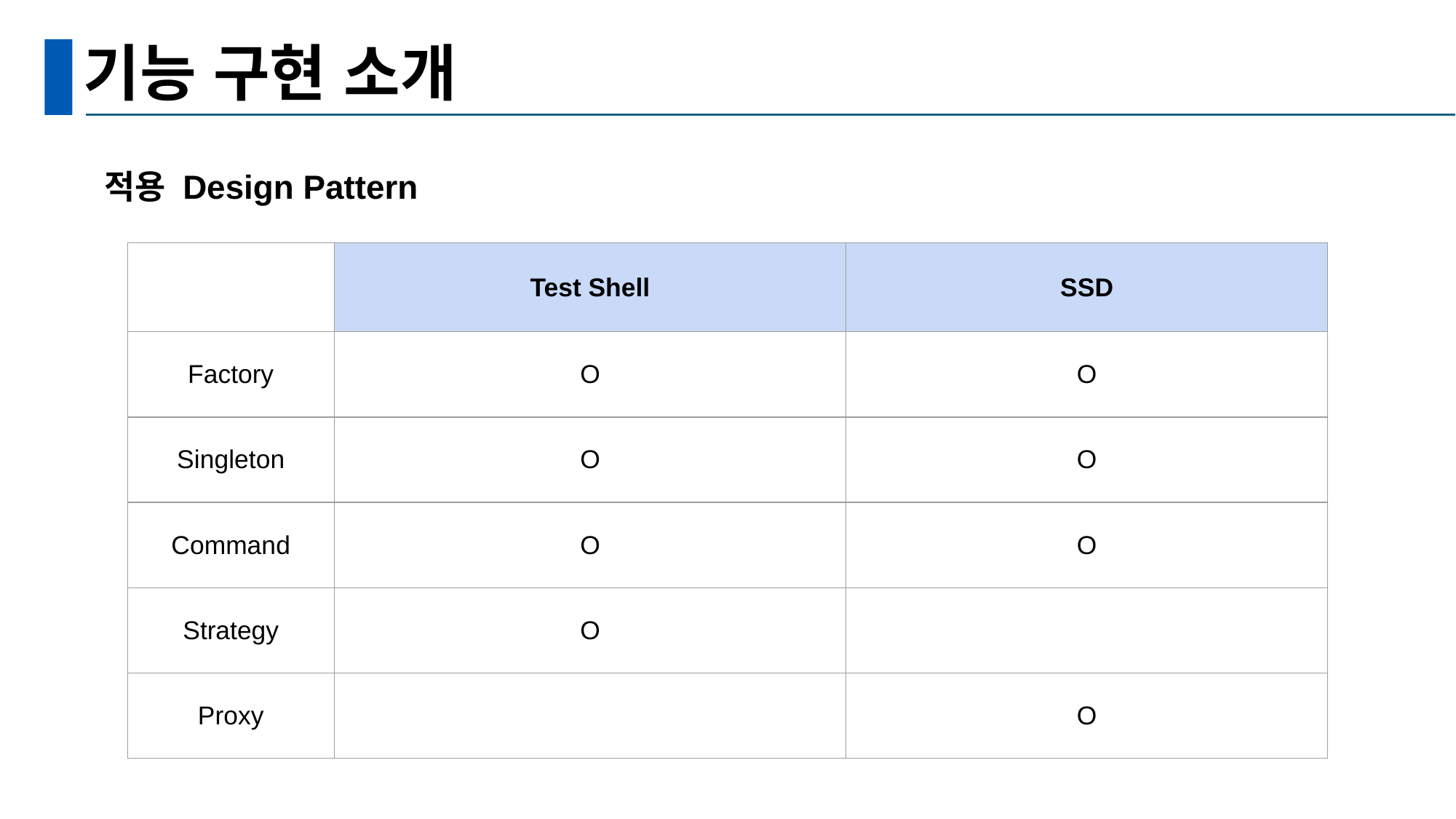

# 기능 구현 소개
적용 Design Pattern
|  | Test Shell | SSD |
| --- | --- | --- |
| Factory | O | O |
| Singleton | O | O |
| Command | O | O |
| Strategy | O |  |
| Proxy |  | O |